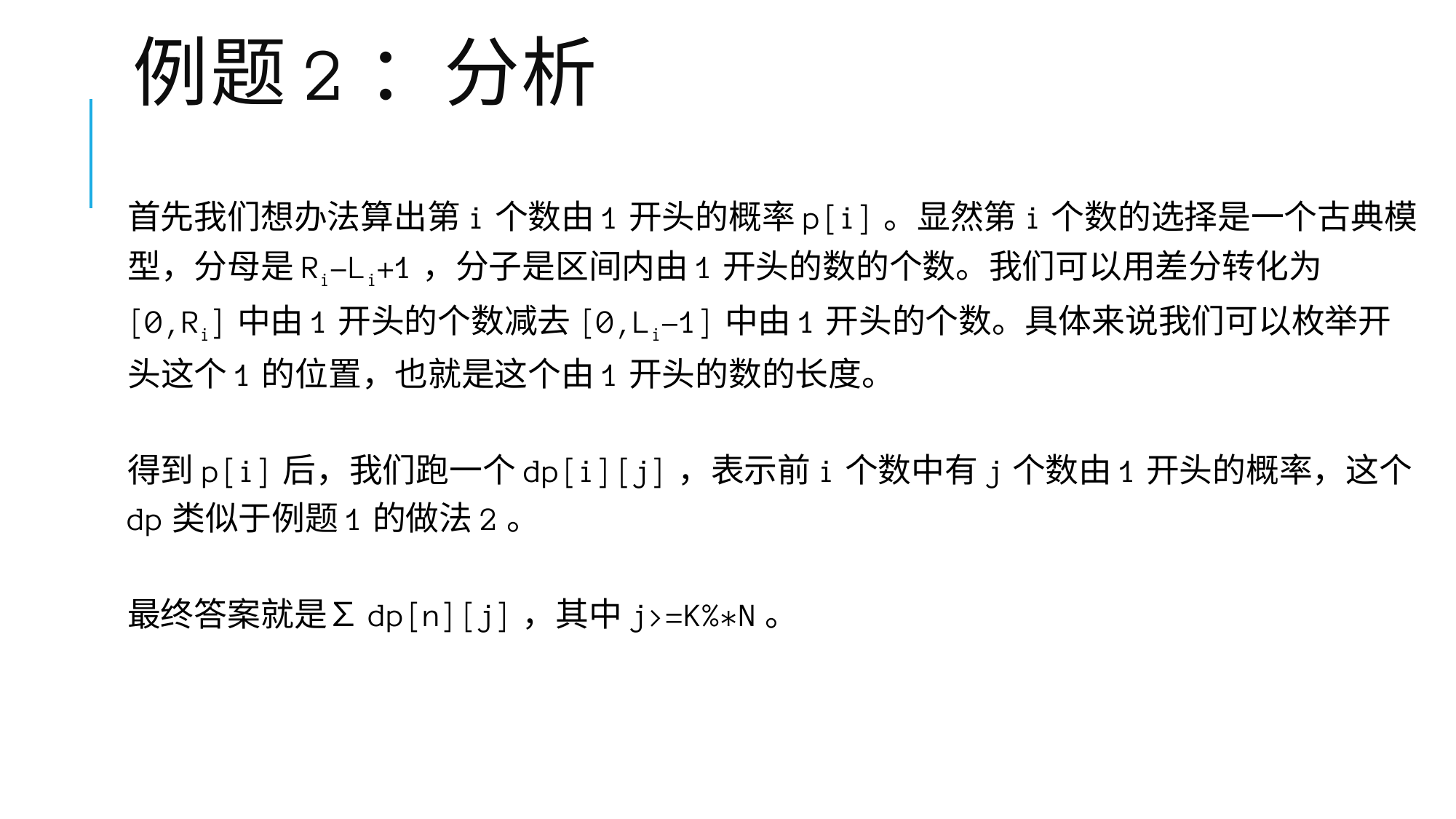

# 例题2：分析
首先我们想办法算出第i个数由1开头的概率p[i]。显然第i个数的选择是一个古典模型，分母是Ri-Li+1，分子是区间内由1开头的数的个数。我们可以用差分转化为[0,Ri]中由1开头的个数减去[0,Li-1]中由1开头的个数。具体来说我们可以枚举开头这个1的位置，也就是这个由1开头的数的长度。

得到p[i]后，我们跑一个dp[i][j]，表示前i个数中有j个数由1开头的概率，这个dp类似于例题1的做法2。

最终答案就是∑dp[n][j]，其中j>=K%*N。